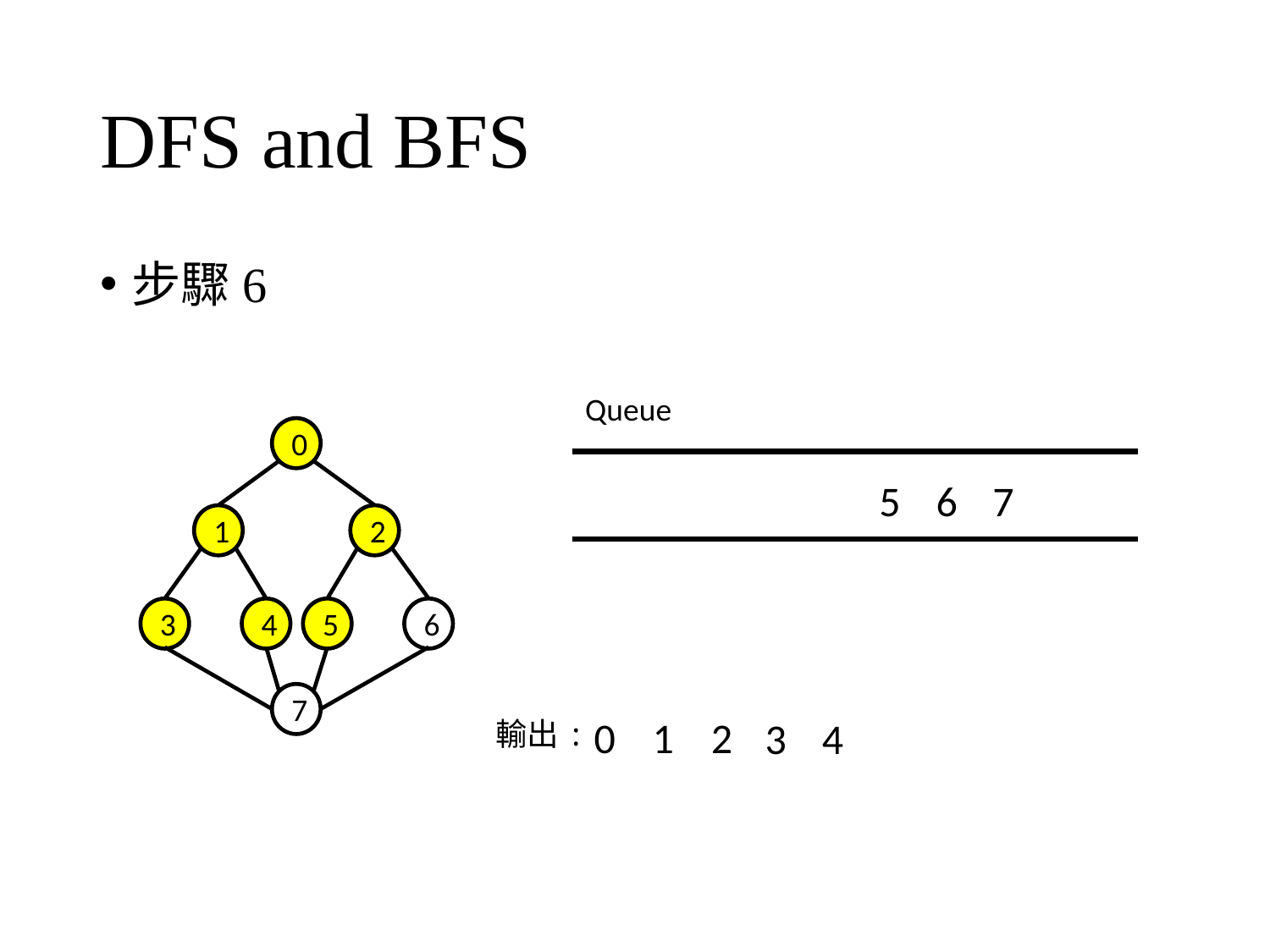

# DFS and BFS
步驟6
Queue
0
1
2
3
4
5
6
7
5
6
7
0
1
2
3
4
輸出: